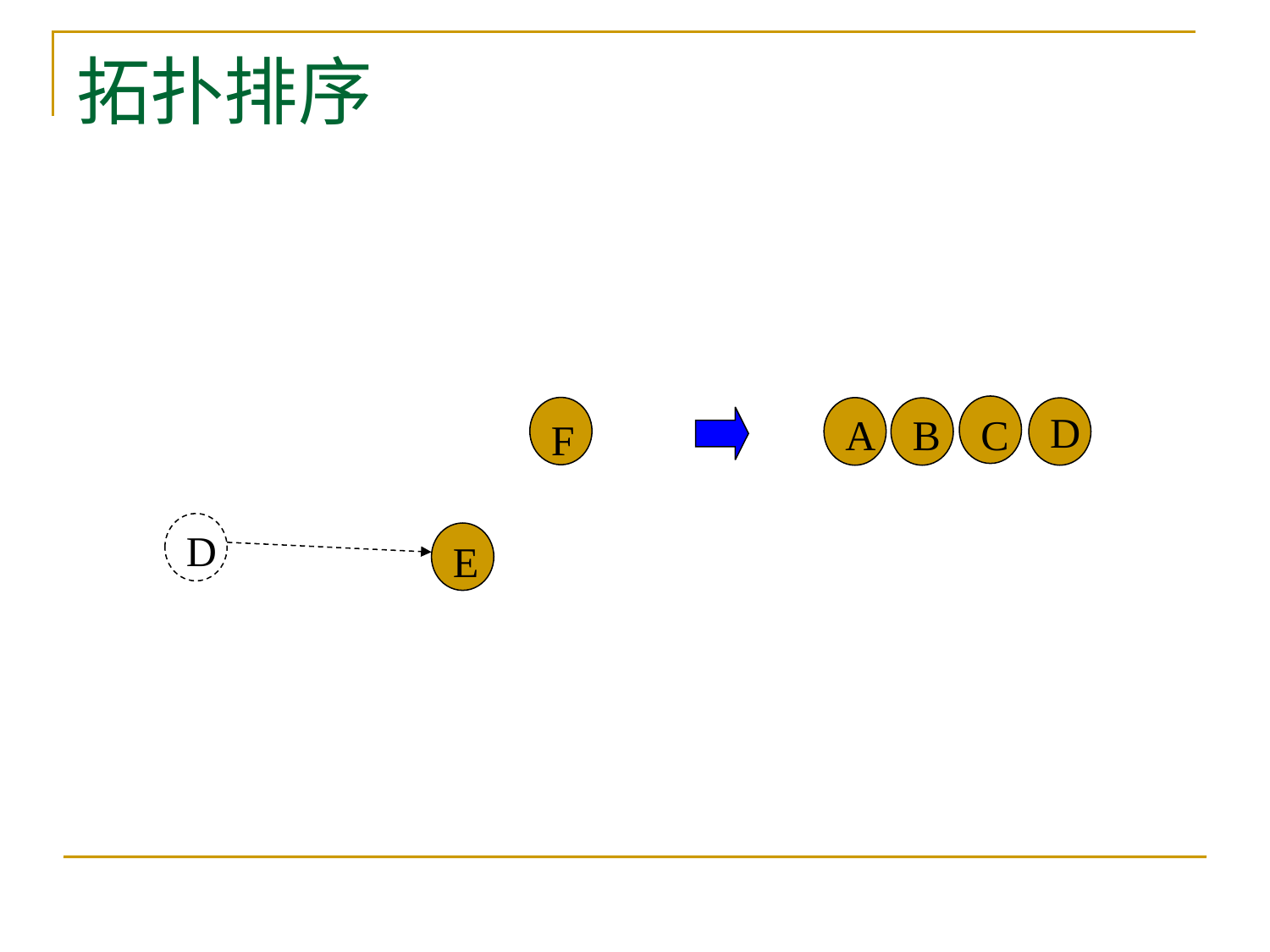

# 拓扑排序

D
A
B
C
F

D

E